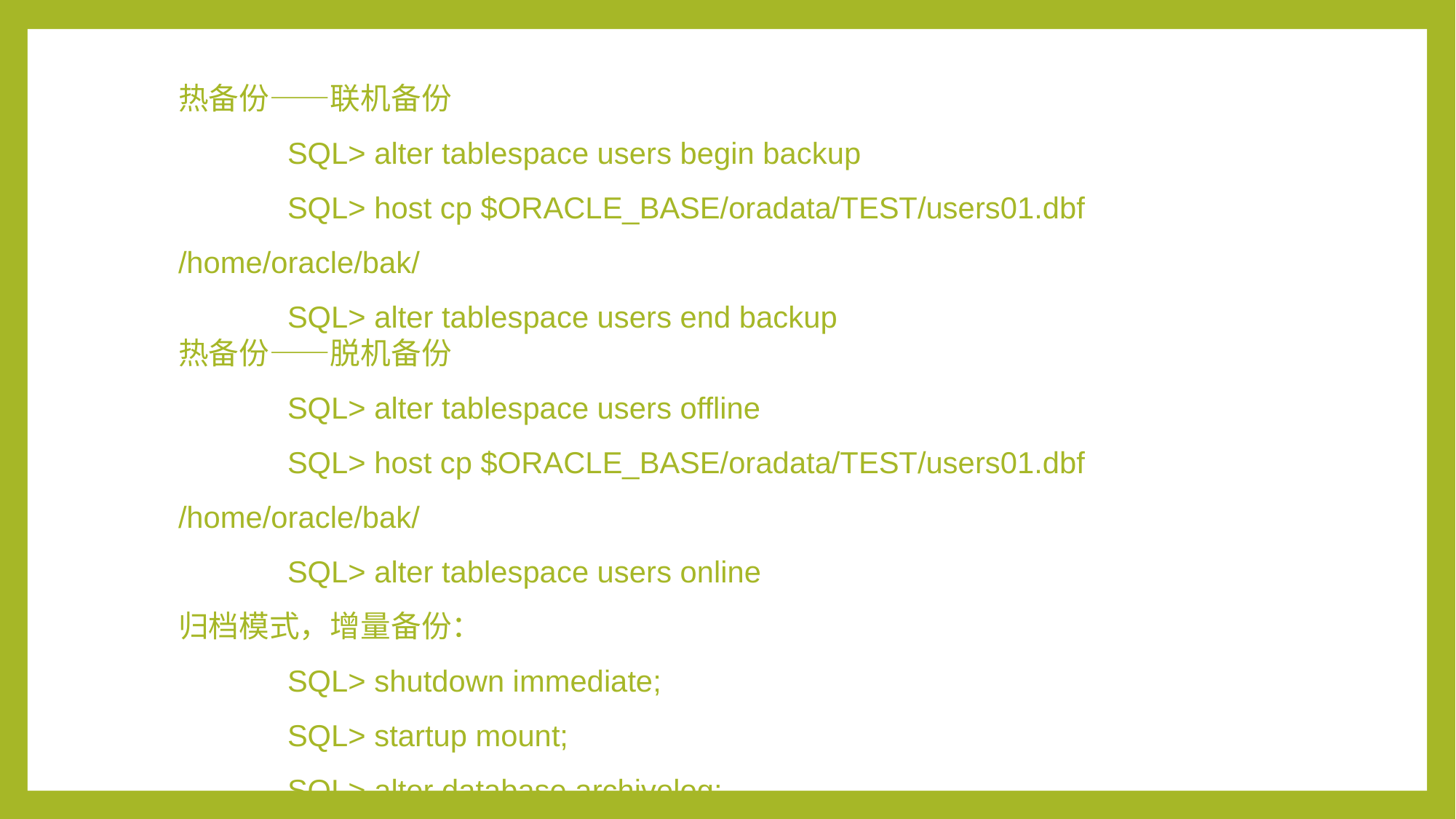

热备份——联机备份
	SQL> alter tablespace users begin backup
	SQL> host cp $ORACLE_BASE/oradata/TEST/users01.dbf /home/oracle/bak/
	SQL> alter tablespace users end backup
热备份——脱机备份
	SQL> alter tablespace users offline
	SQL> host cp $ORACLE_BASE/oradata/TEST/users01.dbf /home/oracle/bak/
	SQL> alter tablespace users online
归档模式，增量备份：
	SQL> shutdown immediate;
	SQL> startup mount;
	SQL> alter database archivelog;
	SQL> alter database open;